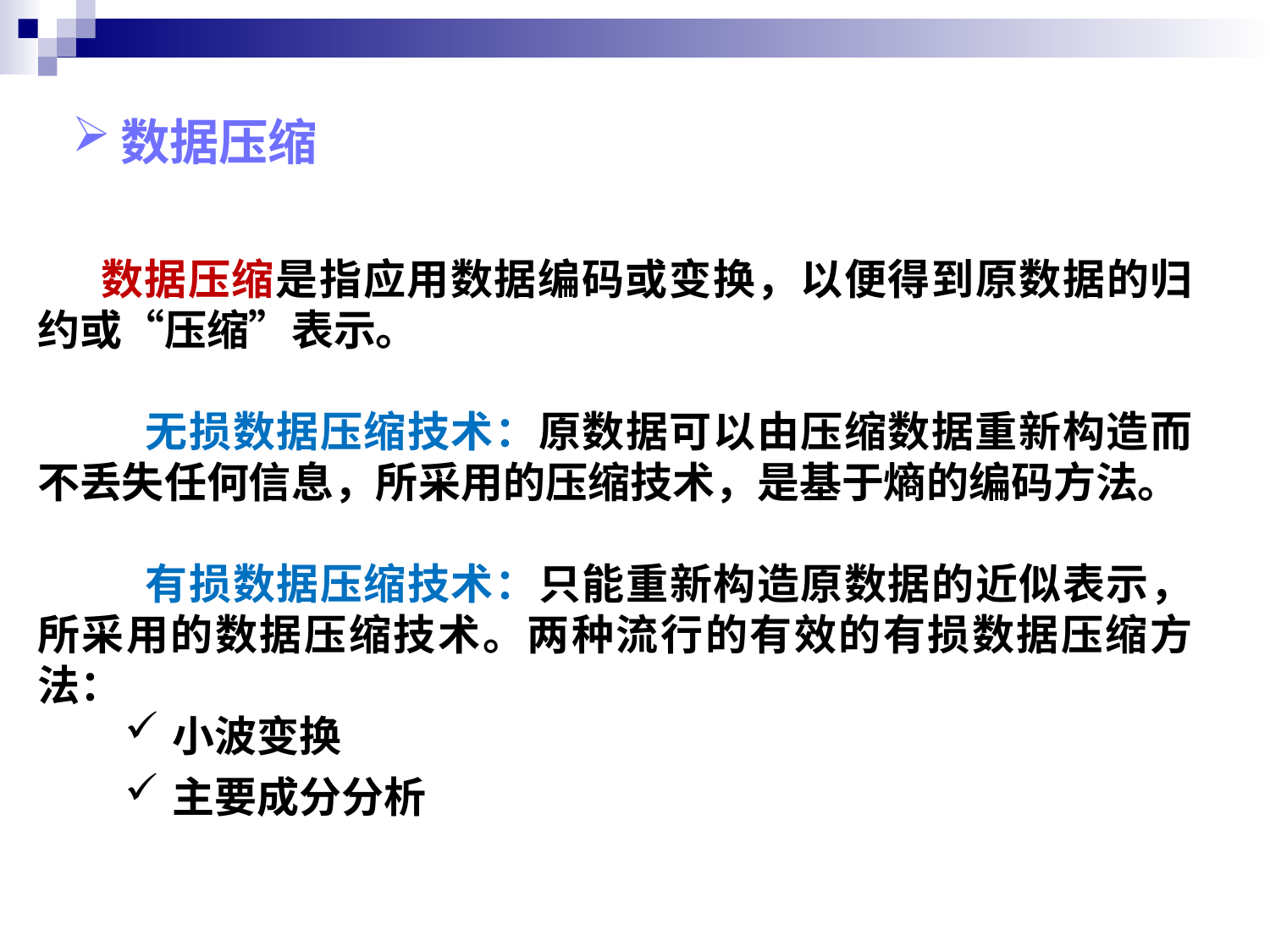

数据压缩
数据压缩是指应用数据编码或变换，以便得到原数据的归约或“压缩”表示。

   无损数据压缩技术：原数据可以由压缩数据重新构造而不丢失任何信息，所采用的压缩技术，是基于熵的编码方法。

   有损数据压缩技术：只能重新构造原数据的近似表示，所采用的数据压缩技术。两种流行的有效的有损数据压缩方法：
小波变换
主要成分分析